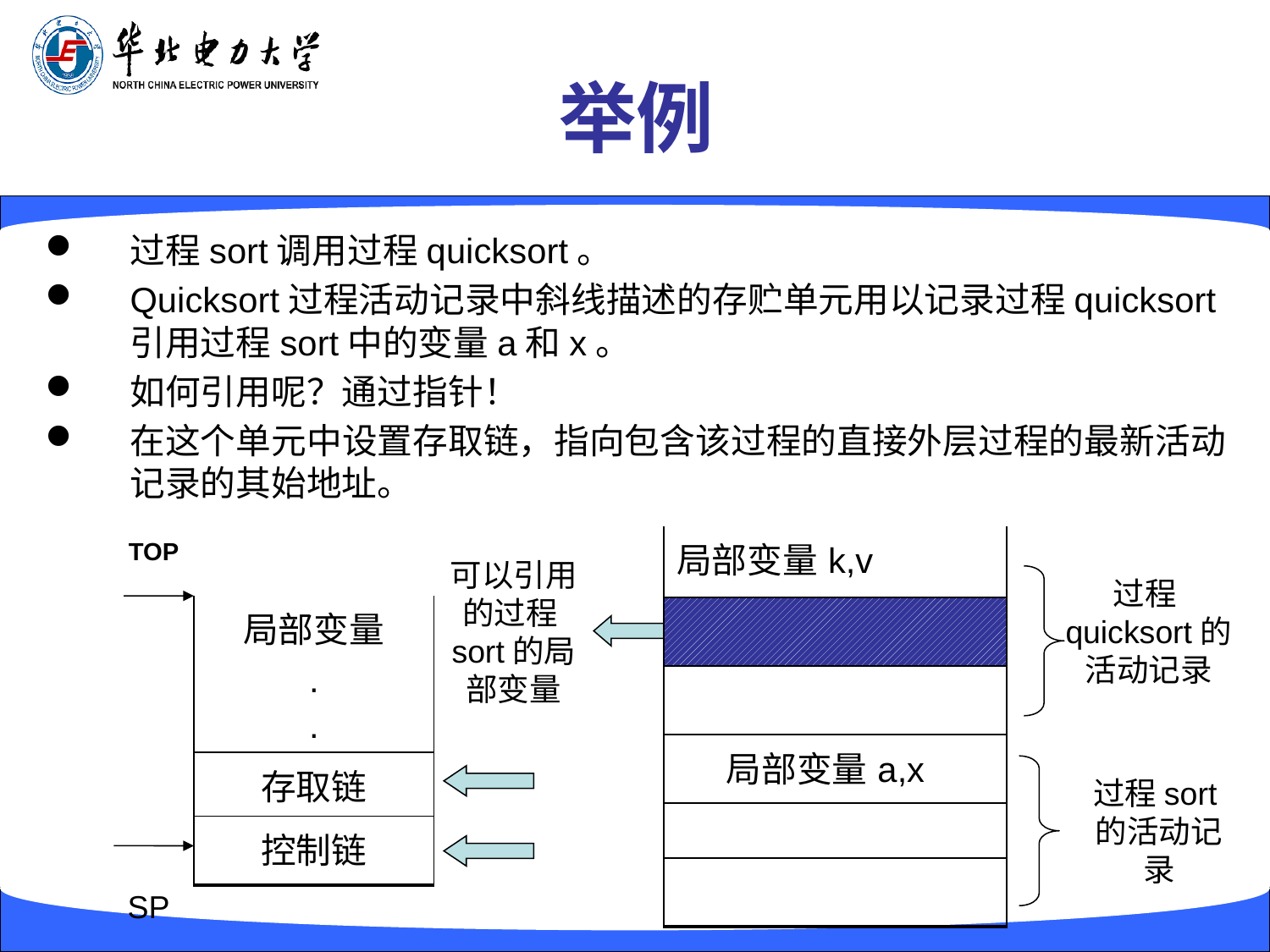

# 举例
过程sort调用过程quicksort。
Quicksort过程活动记录中斜线描述的存贮单元用以记录过程quicksort 引用过程sort中的变量a和x。
如何引用呢？通过指针！
在这个单元中设置存取链，指向包含该过程的直接外层过程的最新活动记录的其始地址。
TOP
| 局部变量k,v |
| --- |
|  |
|  |
| 局部变量a,x |
|  |
|  |
可以引用的过程sort的局部变量
过程quicksort的活动记录

| 局部变量 . . |
| --- |
| 存取链 |
| 控制链 |

过程sort的活动记录

SP